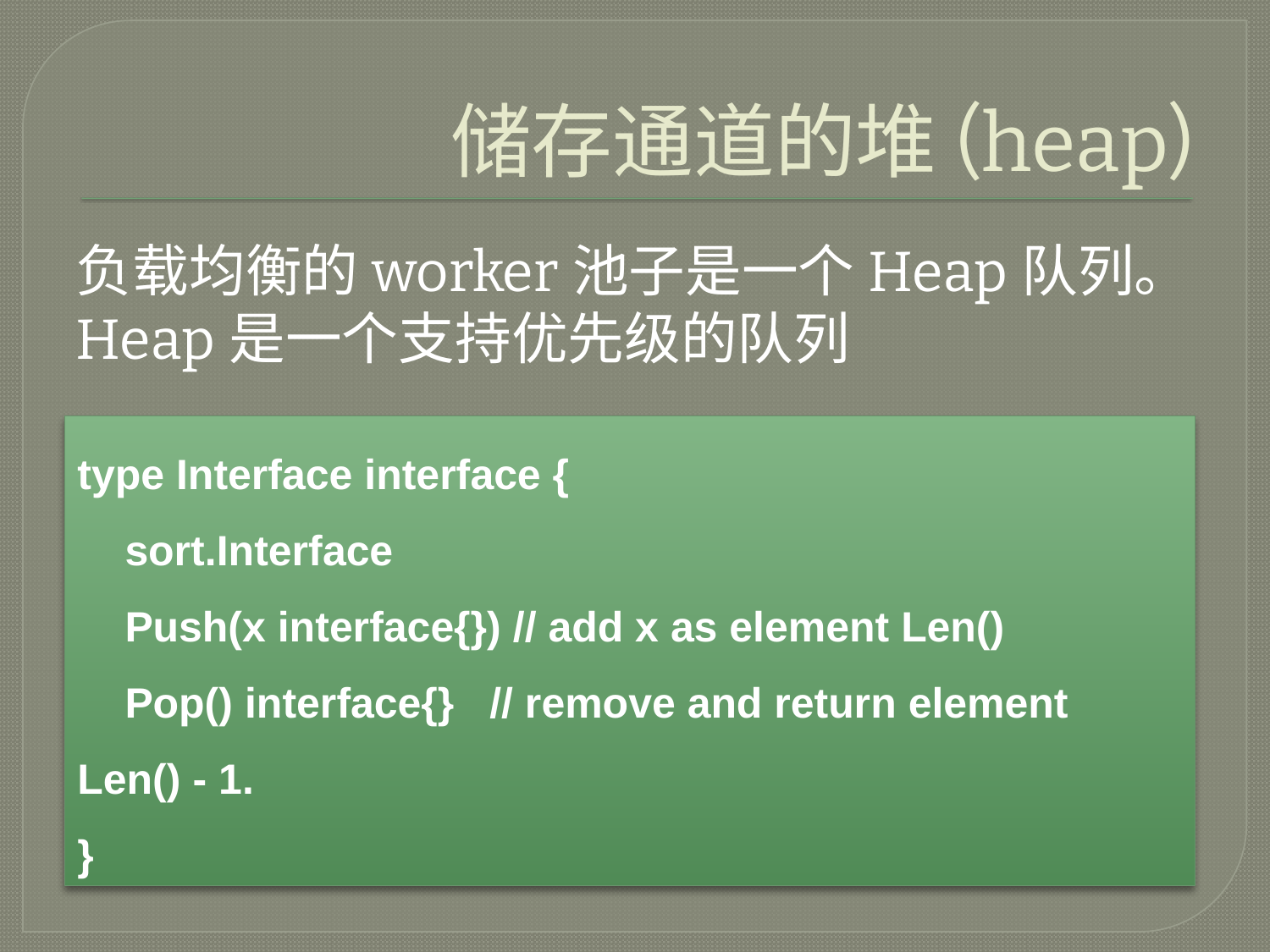

# 储存通道的堆(heap)
负载均衡的worker池子是一个Heap队列。
Heap是一个支持优先级的队列

type Interface interface {
    sort.Interface
    Push(x interface{}) // add x as element Len()
    Pop() interface{}   // remove and return element Len() - 1.
}